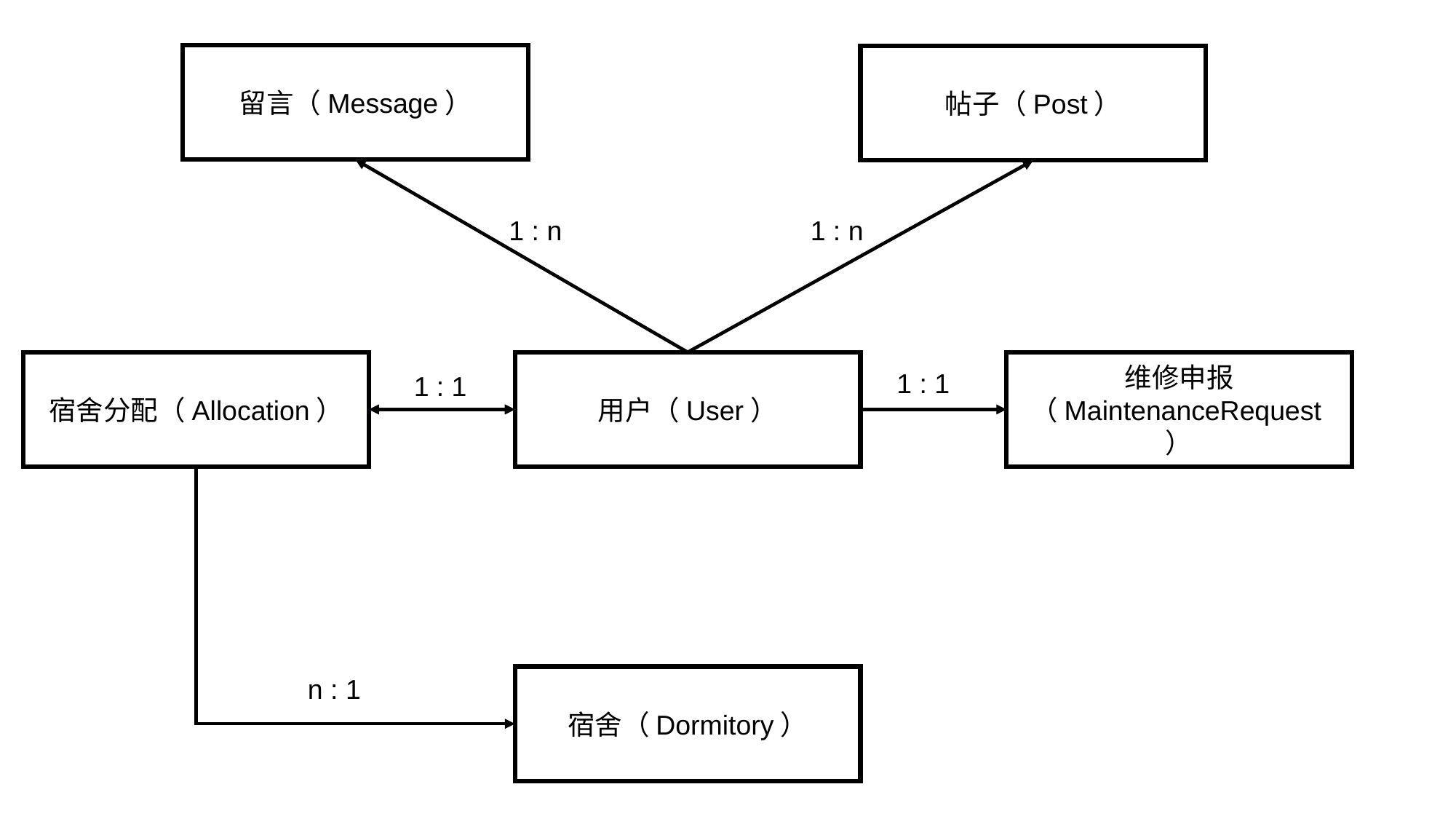

留言（Message）
帖子（Post）
1 : n
1 : n
宿舍分配（Allocation）
用户（User）
维修申报（MaintenanceRequest）
1 : 1
1 : 1
n : 1
宿舍（Dormitory）